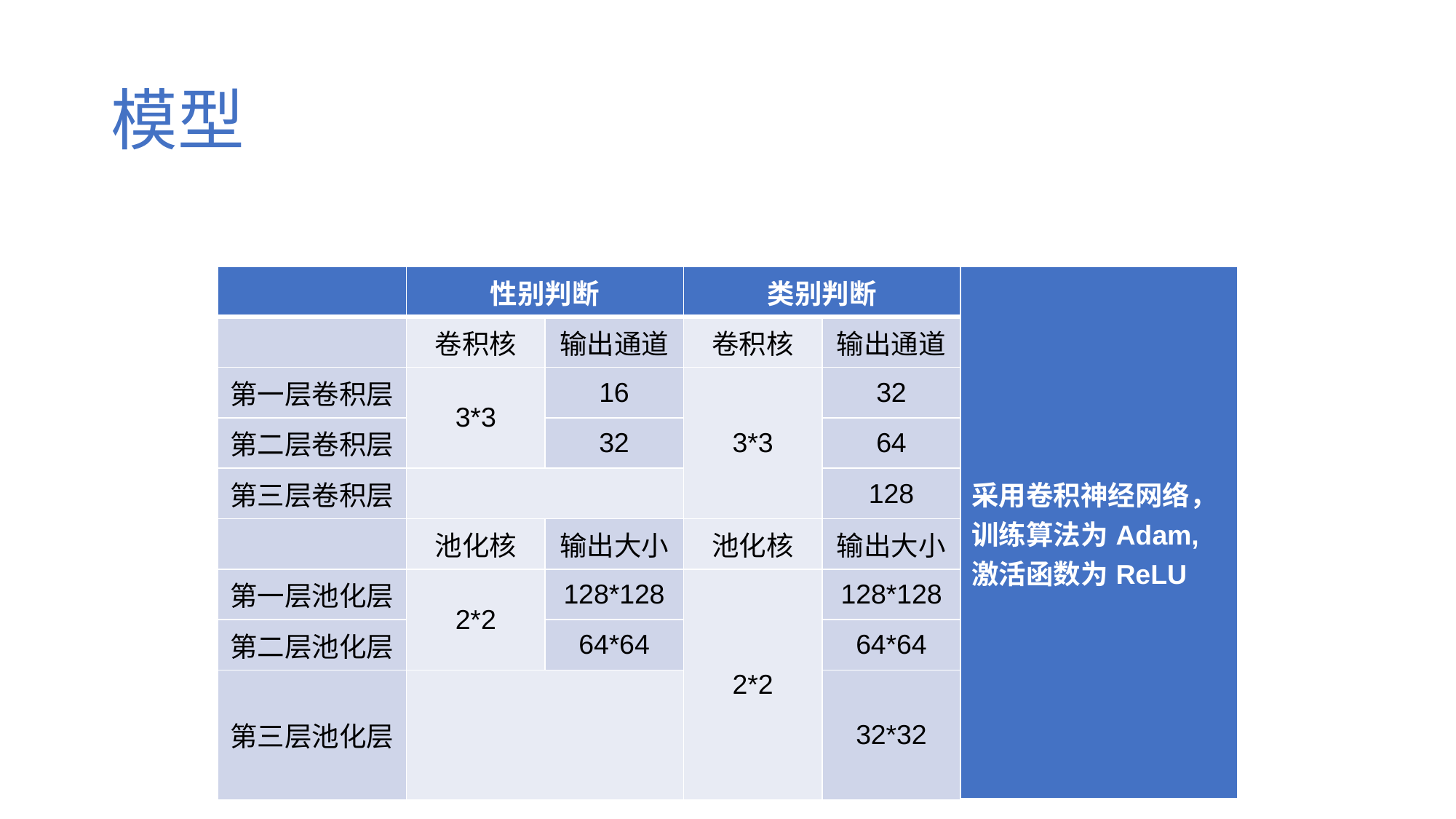

# 模型
|  | 性别判断 |  | 类别判断 |  | 采用卷积神经网络，训练算法为Adam, 激活函数为ReLU |
| --- | --- | --- | --- | --- | --- |
|  | 卷积核 | 输出通道 | 卷积核 | 输出通道 |  |
| 第一层卷积层 | 3\*3 | 16 | 3\*3 | 32 |  |
| 第二层卷积层 |  | 32 |  | 64 |  |
| 第三层卷积层 |  |  |  | 128 |  |
|  | 池化核 | 输出大小 | 池化核 | 输出大小 |  |
| 第一层池化层 | 2\*2 | 128\*128 | 2\*2 | 128\*128 |  |
| 第二层池化层 |  | 64\*64 |  | 64\*64 |  |
| 第三层池化层 |  |  |  | 32\*32 |  |